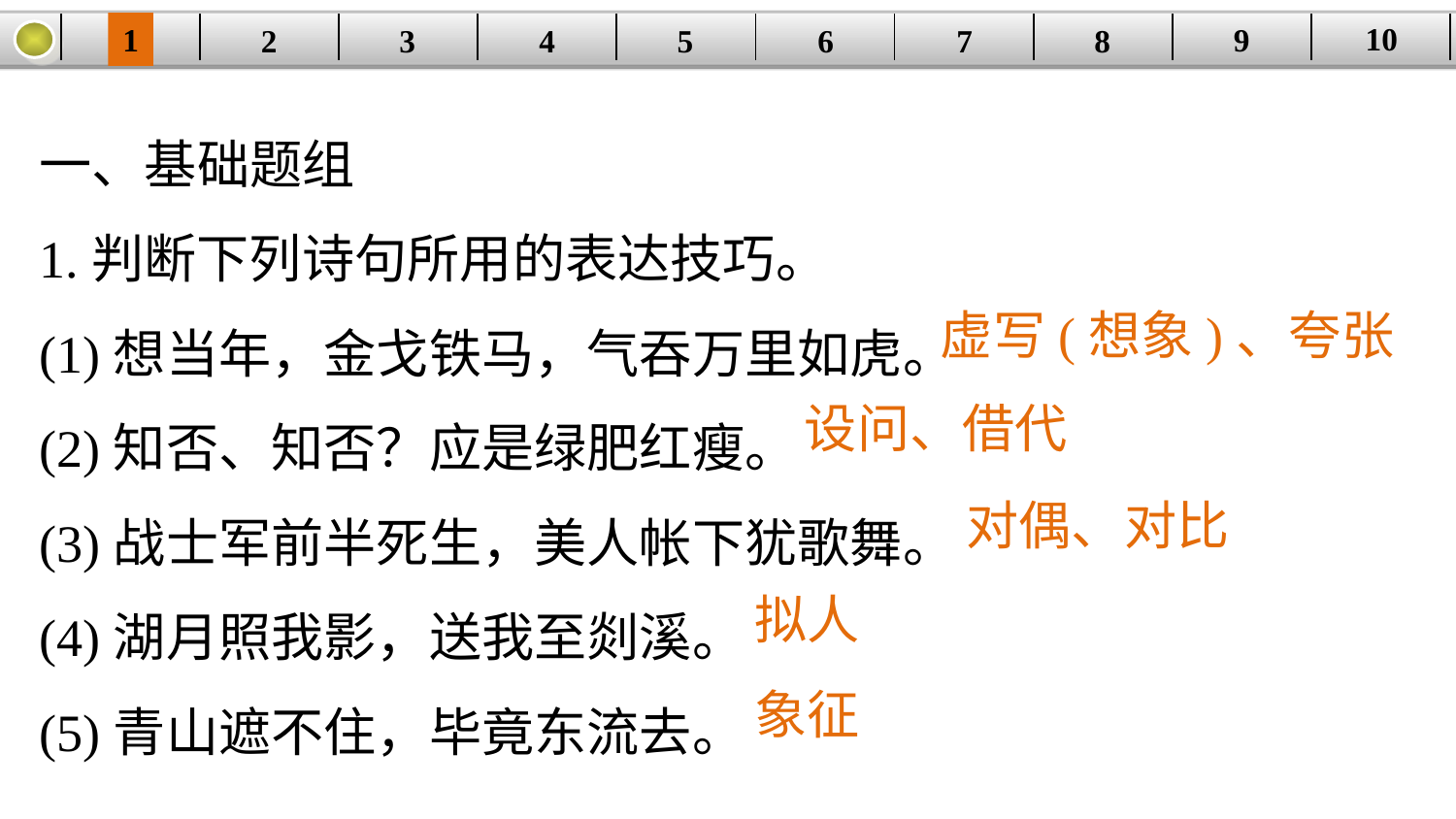

10

9
1
3
4
5
6
8
2
|  |  |  |  |  |  |  |  |  |  |
| --- | --- | --- | --- | --- | --- | --- | --- | --- | --- |
7

一、基础题组
1.判断下列诗句所用的表达技巧。
(1)想当年，金戈铁马，气吞万里如虎。
(2)知否、知否？应是绿肥红瘦。
(3)战士军前半死生，美人帐下犹歌舞。
(4)湖月照我影，送我至剡溪。
(5)青山遮不住，毕竟东流去。
虚写(想象)、夸张
设问、借代
对偶、对比
拟人
象征